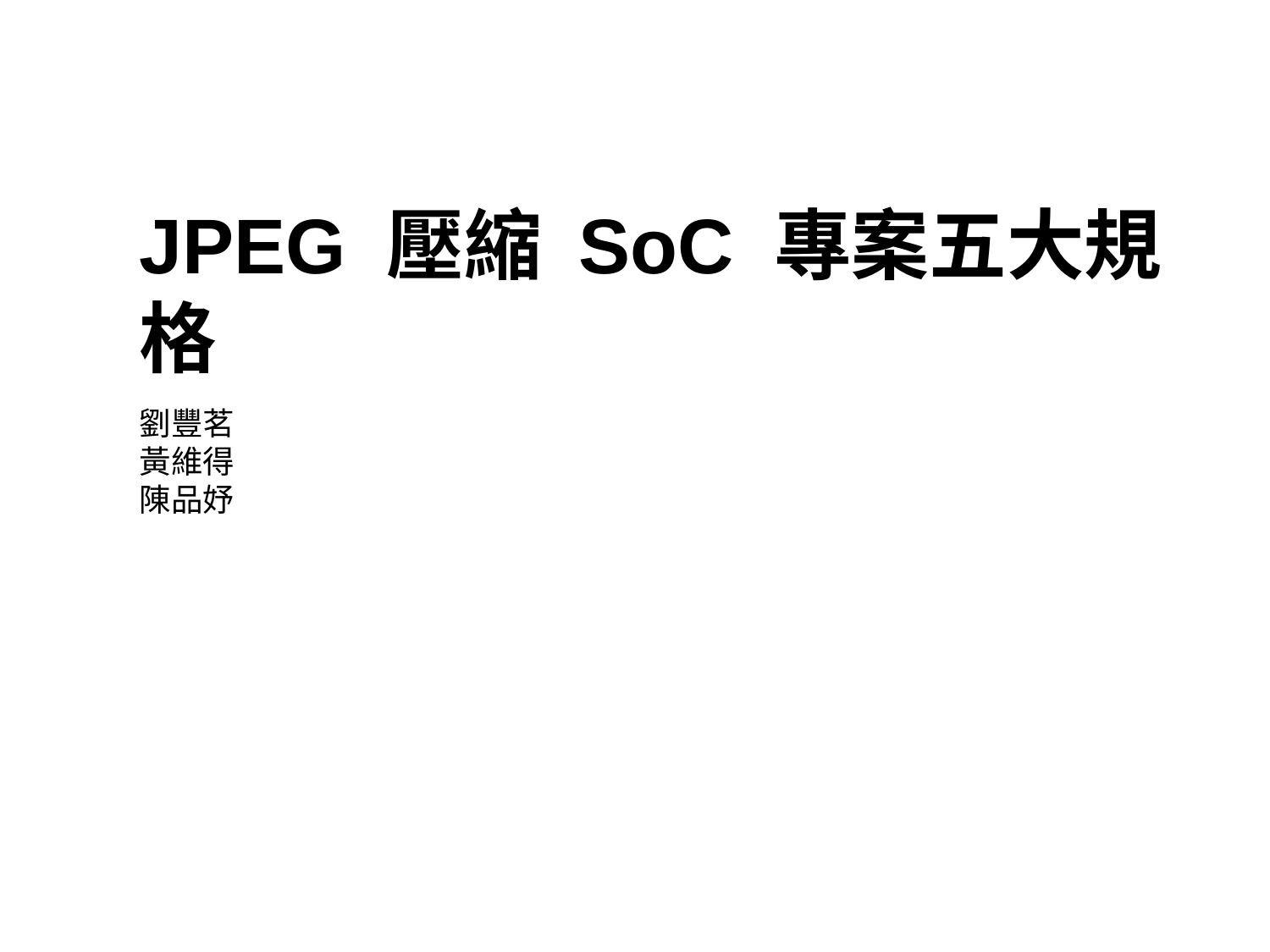

JPEG 壓縮 SoC 專案五大規格
劉豐茗
黃維得
陳品妤